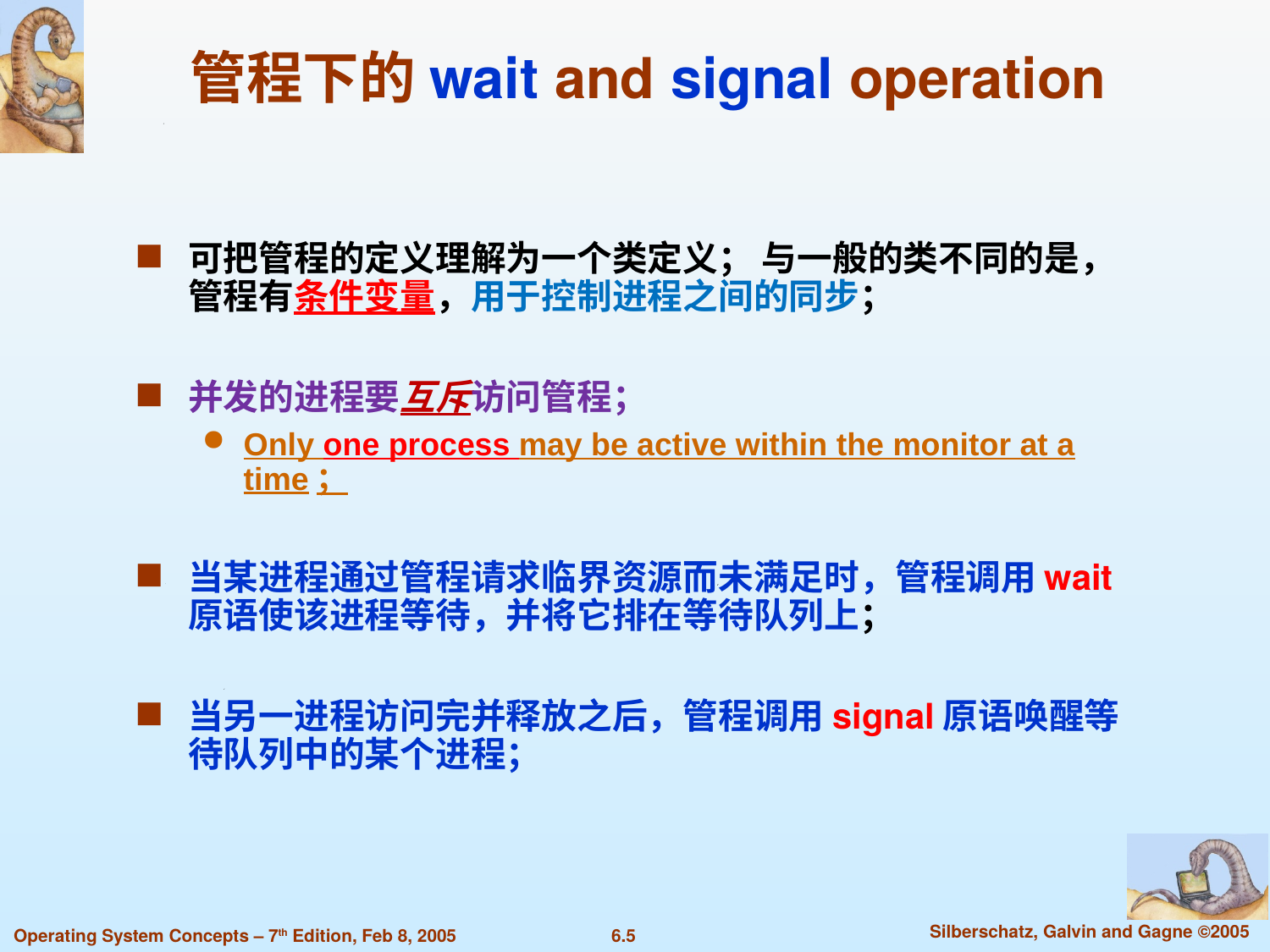

管程下的wait and signal operation

可把管程的定义理解为一个类定义； 与一般的类不同的是，管程有条件变量，用于控制进程之间的同步；

并发的进程要互斥访问管程；
Only one process may be active within the monitor at a time；

当某进程通过管程请求临界资源而未满足时，管程调用wait原语使该进程等待，并将它排在等待队列上；

当另一进程访问完并释放之后，管程调用signal原语唤醒等待队列中的某个进程；